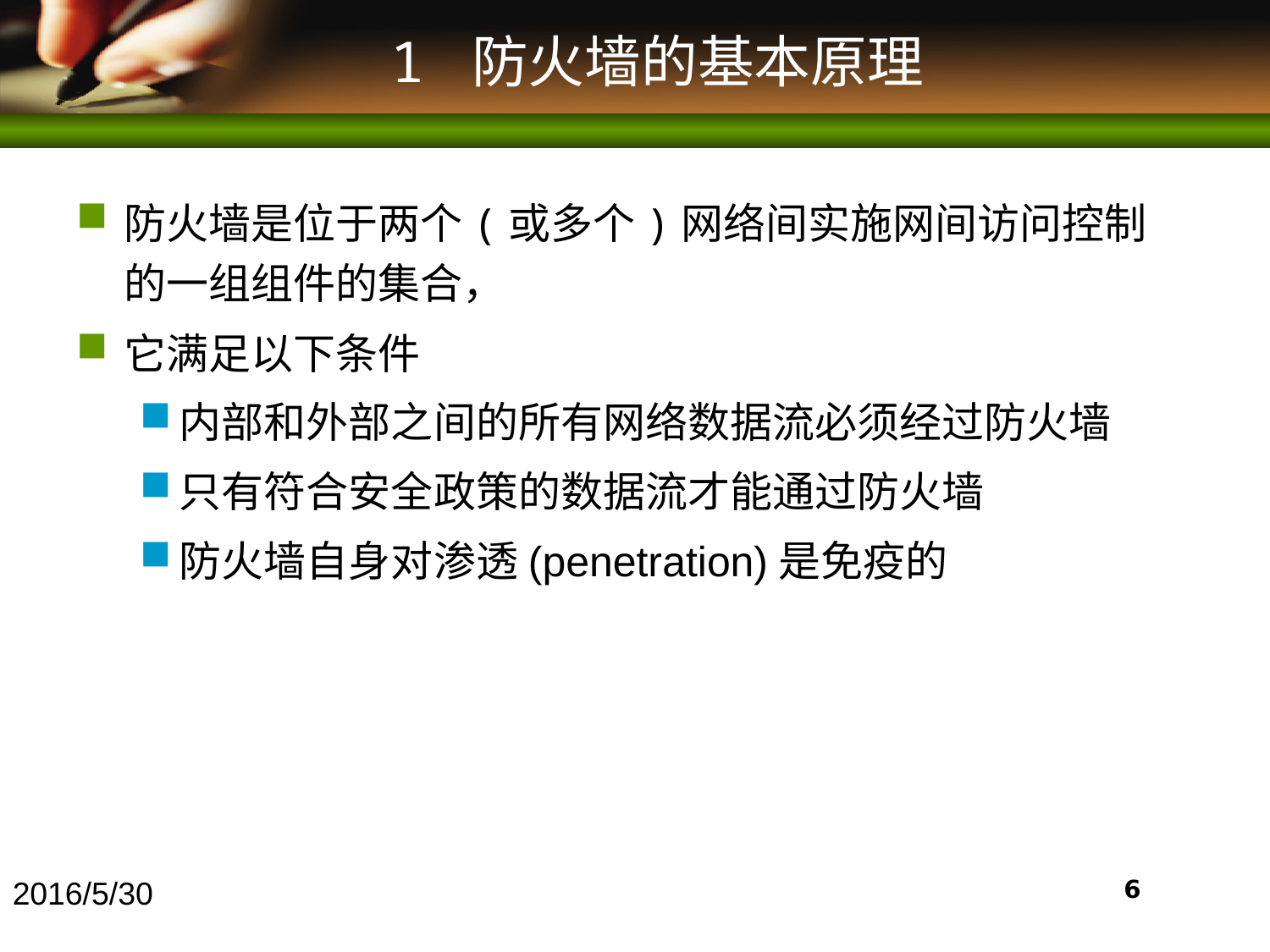

# 1 防火墙的基本原理
防火墙是位于两个(或多个)网络间实施网间访问控制的一组组件的集合，
它满足以下条件
内部和外部之间的所有网络数据流必须经过防火墙
只有符合安全政策的数据流才能通过防火墙
防火墙自身对渗透(penetration)是免疫的
2016/5/30

6